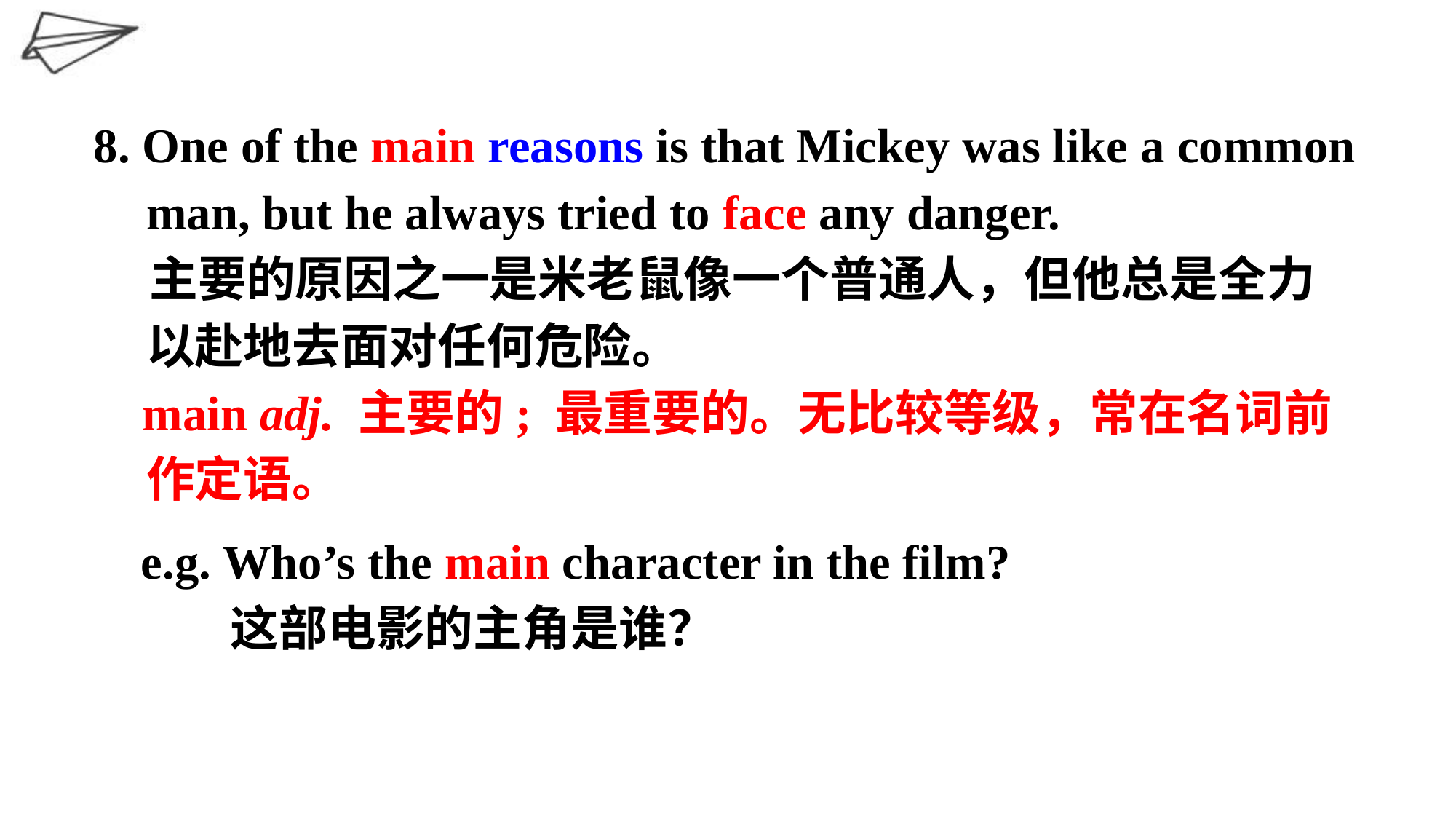

8. One of the main reasons is that Mickey was like a common man, but he always tried to face any danger.
    主要的原因之一是米老鼠像一个普通人，但他总是全力以赴地去面对任何危险。
    main adj. 主要的; 最重要的。无比较等级，常在名词前作定语。
e.g. Who’s the main character in the film?
       这部电影的主角是谁？